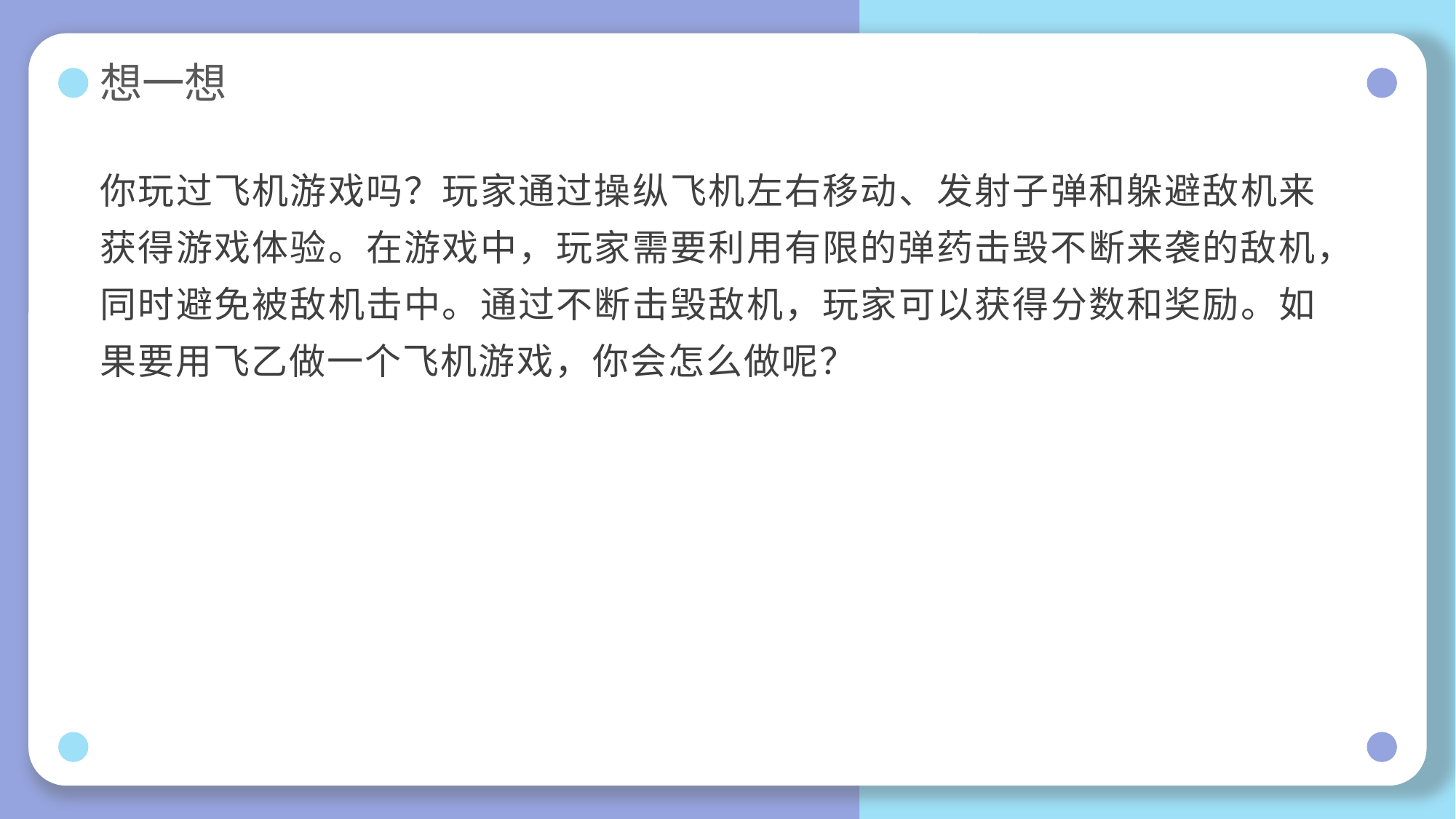

# 想一想
你玩过飞机游戏吗？玩家通过操纵飞机左右移动、发射子弹和躲避敌机来获得游戏体验。在游戏中，玩家需要利用有限的弹药击毁不断来袭的敌机，同时避免被敌机击中。通过不断击毁敌机，玩家可以获得分数和奖励。如果要用飞乙做一个飞机游戏，你会怎么做呢？